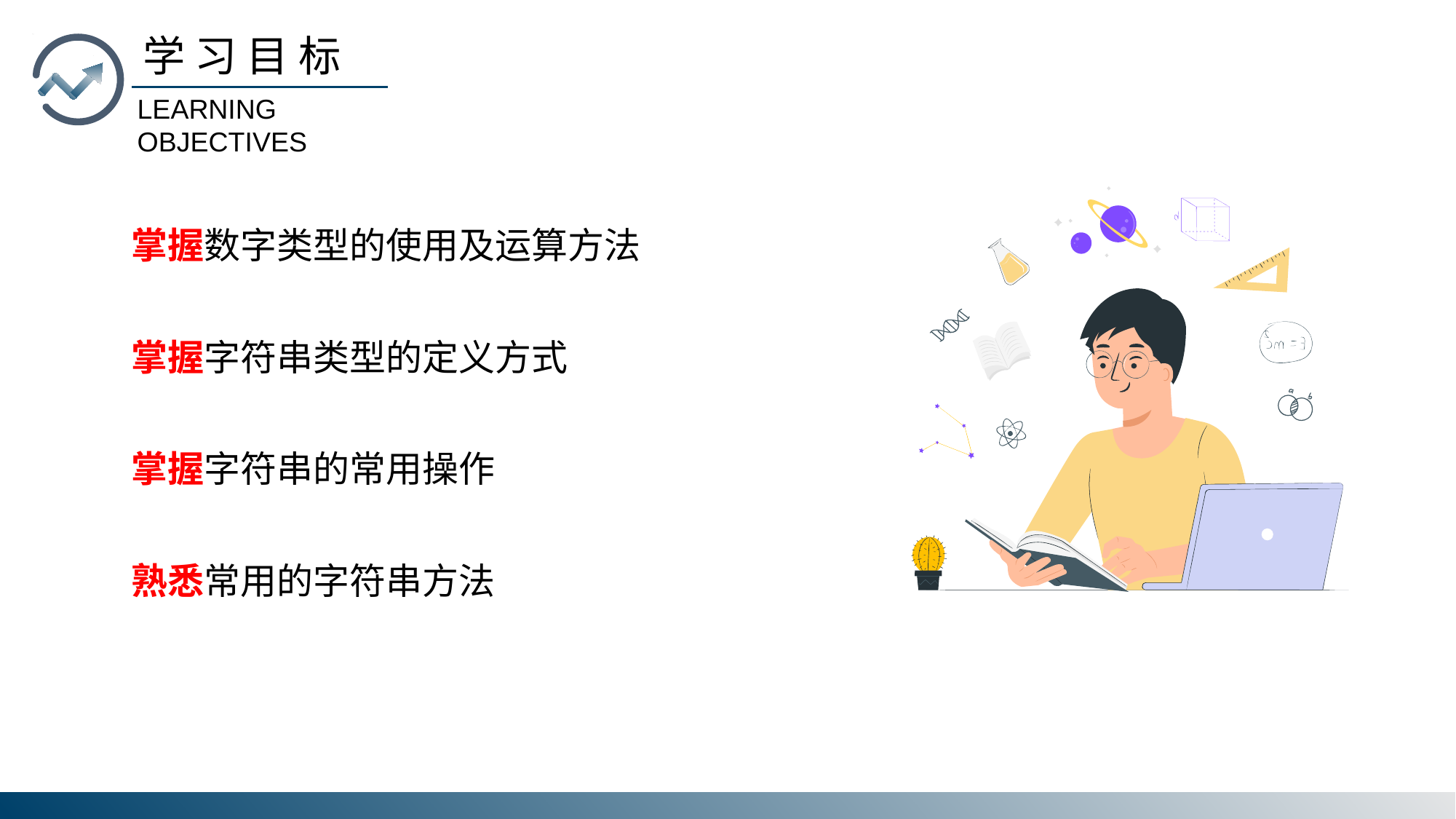

掌握数字类型的使用及运算方法
掌握字符串类型的定义方式
掌握字符串的常用操作
熟悉常用的字符串方法